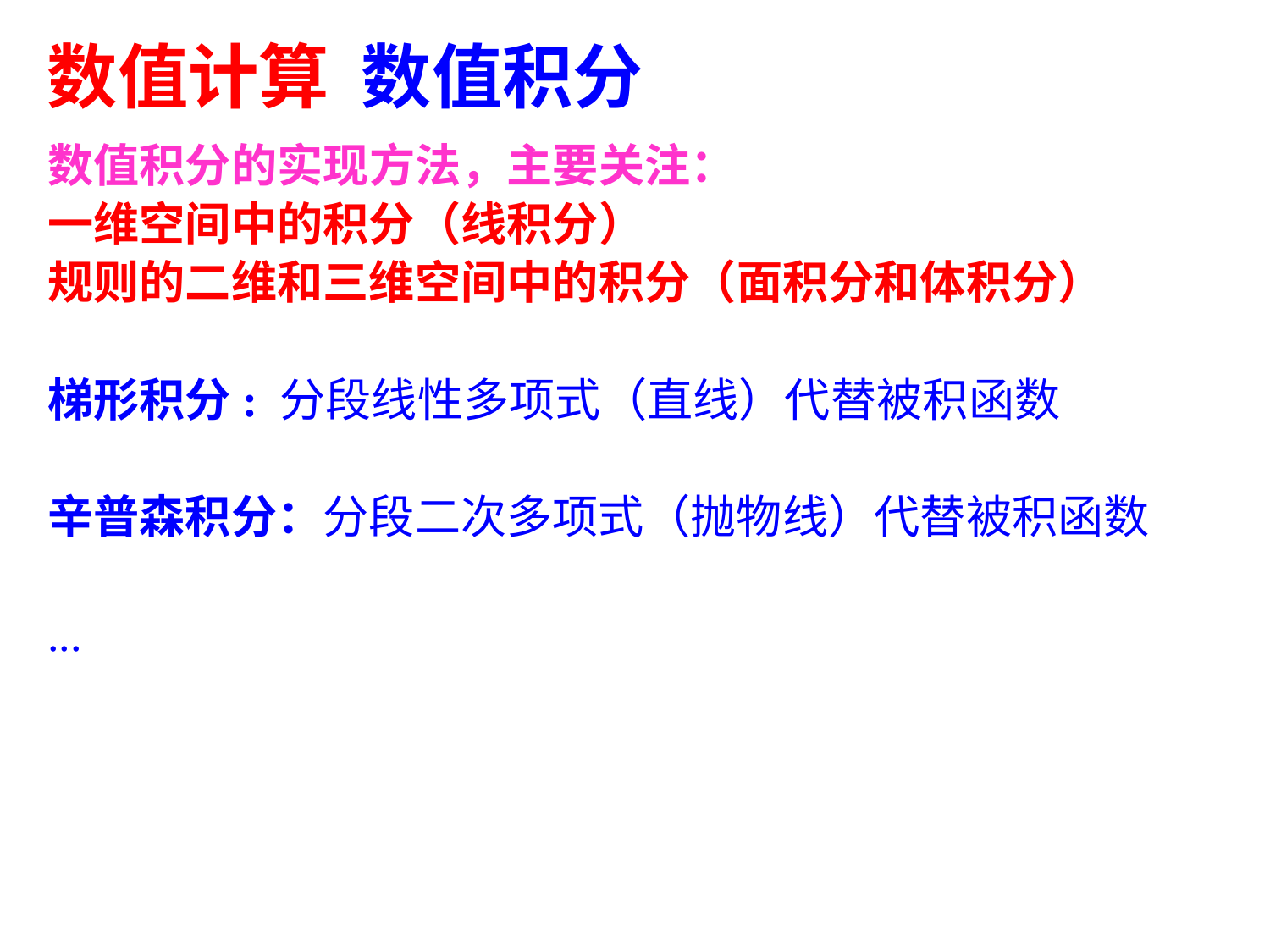

数值计算  数值积分
数值积分的实现方法，主要关注：
一维空间中的积分（线积分）
规则的二维和三维空间中的积分（面积分和体积分）

梯形积分: 分段线性多项式（直线）代替被积函数

辛普森积分：分段二次多项式（抛物线）代替被积函数

...
56